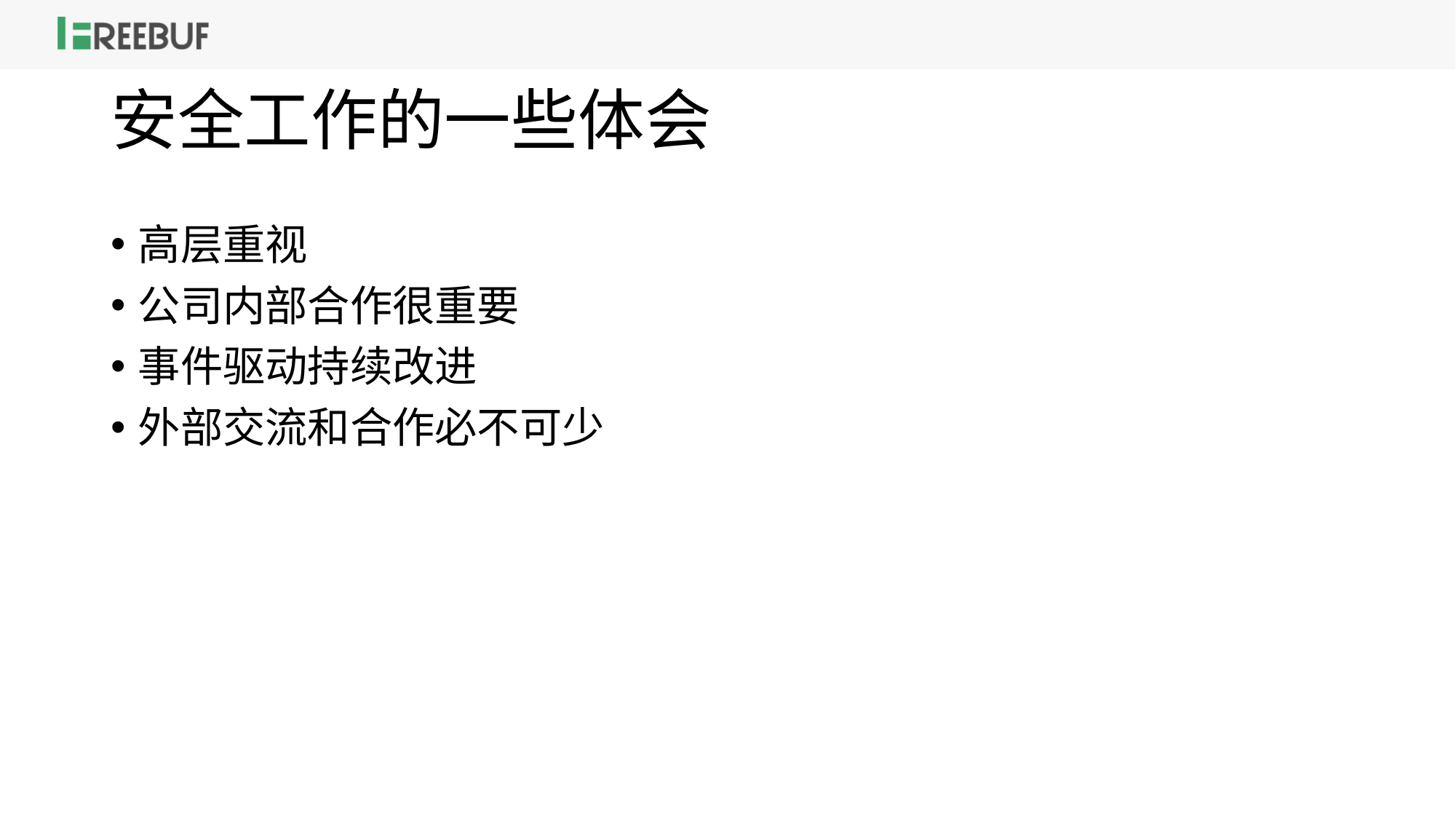

# 安全工作的一些体会
高层重视
公司内部合作很重要
事件驱动持续改进
外部交流和合作必不可少